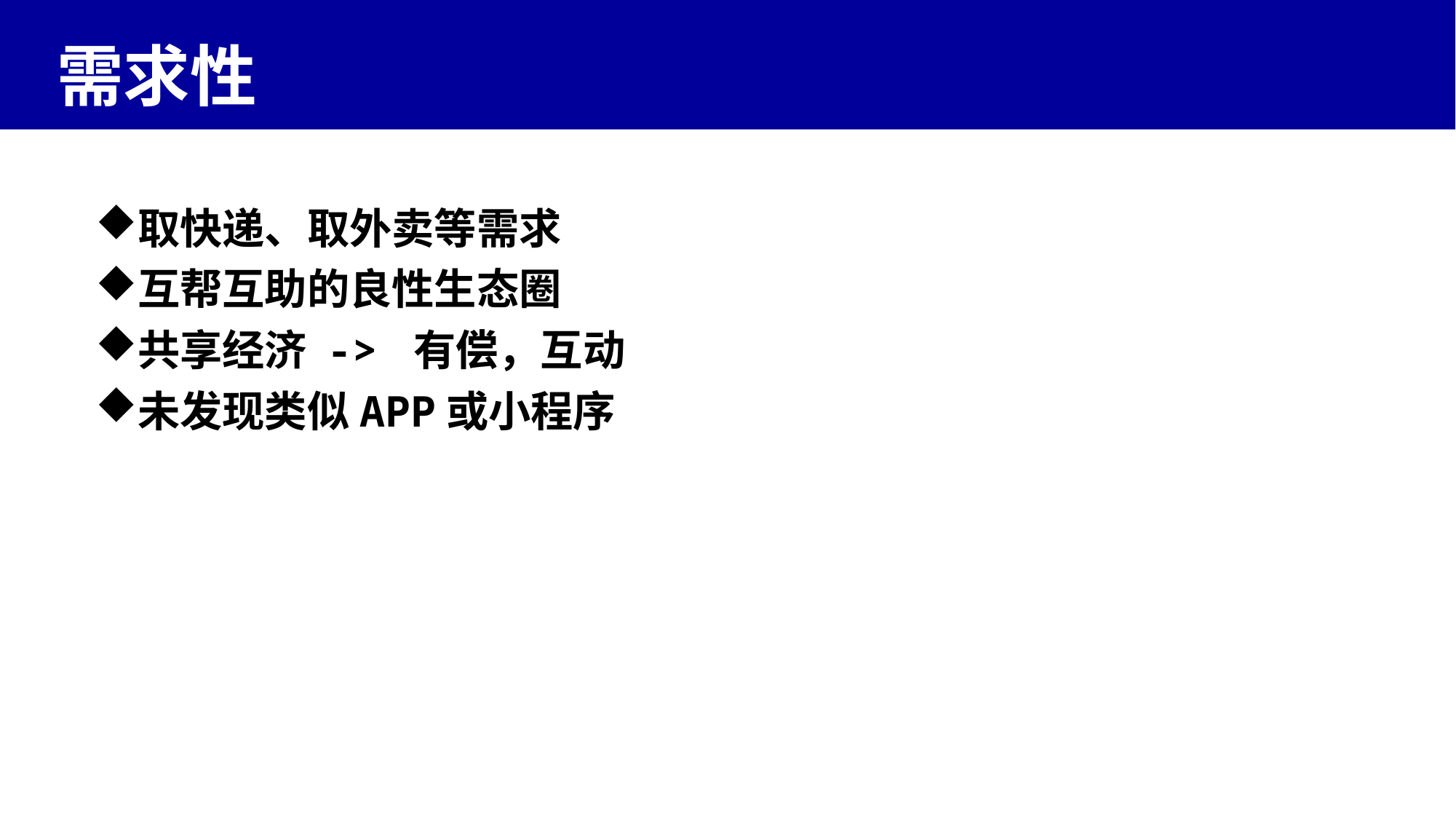

需求性
取快递、取外卖等需求
互帮互助的良性生态圈
共享经济 -> 有偿，互动
未发现类似APP或小程序